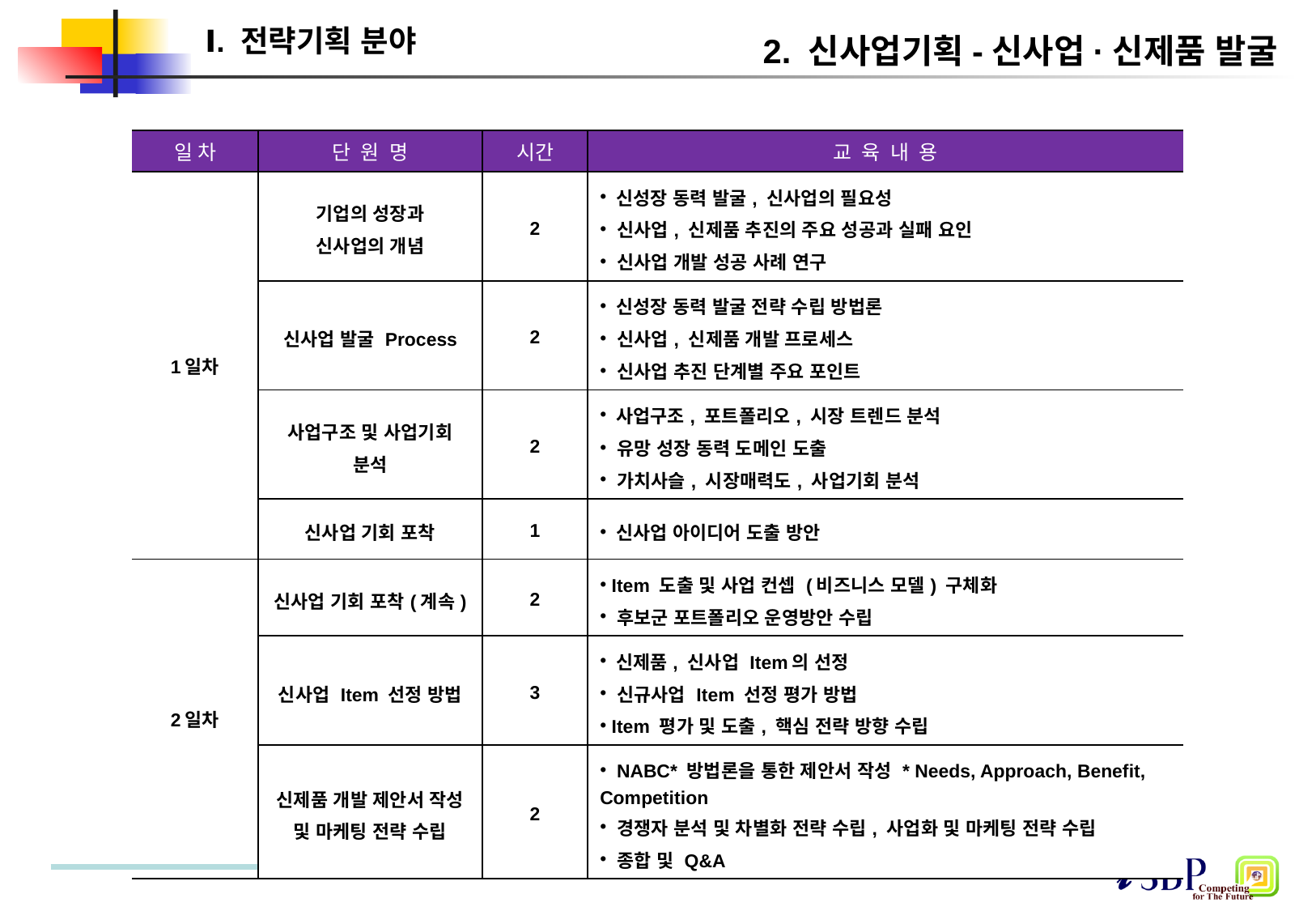

Ⅰ. 전략기획 분야
# 2. 신사업기획-신사업·신제품 발굴
| 일차 | 단원명 | 시간 | 교육내용 |
| --- | --- | --- | --- |
| 1일차 | 기업의 성장과 신사업의 개념 | 2 | 신성장 동력 발굴, 신사업의 필요성 신사업, 신제품 추진의 주요 성공과 실패 요인 신사업 개발 성공 사례 연구 |
|  | 신사업 발굴 Process | 2 | 신성장 동력 발굴 전략 수립 방법론 신사업, 신제품 개발 프로세스 신사업 추진 단계별 주요 포인트 |
|  | 사업구조 및 사업기회 분석 | 2 | 사업구조, 포트폴리오, 시장 트렌드 분석 유망 성장 동력 도메인 도출 가치사슬, 시장매력도, 사업기회 분석 |
|  | 신사업 기회 포착 | 1 | 신사업 아이디어 도출 방안 |
| 2일차 | 신사업 기회 포착(계속) | 2 | Item 도출 및 사업 컨셉 (비즈니스 모델) 구체화 후보군 포트폴리오 운영방안 수립 |
|  | 신사업 Item 선정 방법 | 3 | 신제품, 신사업 Item의 선정 신규사업 Item 선정 평가 방법 Item 평가 및 도출, 핵심 전략 방향 수립 |
|  | 신제품 개발 제안서 작성 및 마케팅 전략 수립 | 2 | NABC\* 방법론을 통한 제안서 작성 \* Needs, Approach, Benefit, Competition 경쟁자 분석 및 차별화 전략 수립, 사업화 및 마케팅 전략 수립 종합 및 Q&A |